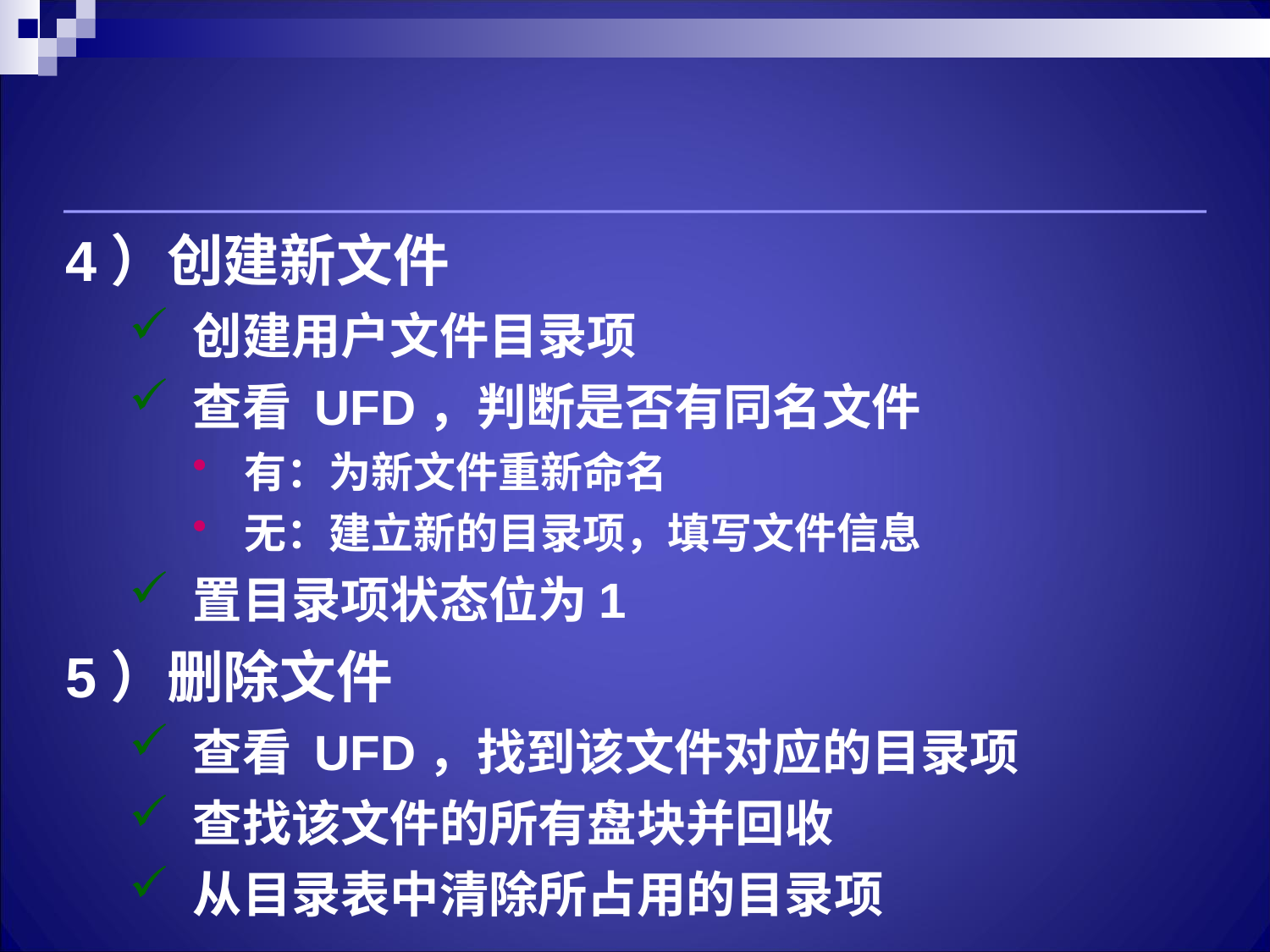

4）创建新文件
 创建用户文件目录项
 查看 UFD，判断是否有同名文件
 有：为新文件重新命名
 无：建立新的目录项，填写文件信息
 置目录项状态位为1
5）删除文件
 查看 UFD，找到该文件对应的目录项
 查找该文件的所有盘块并回收
 从目录表中清除所占用的目录项